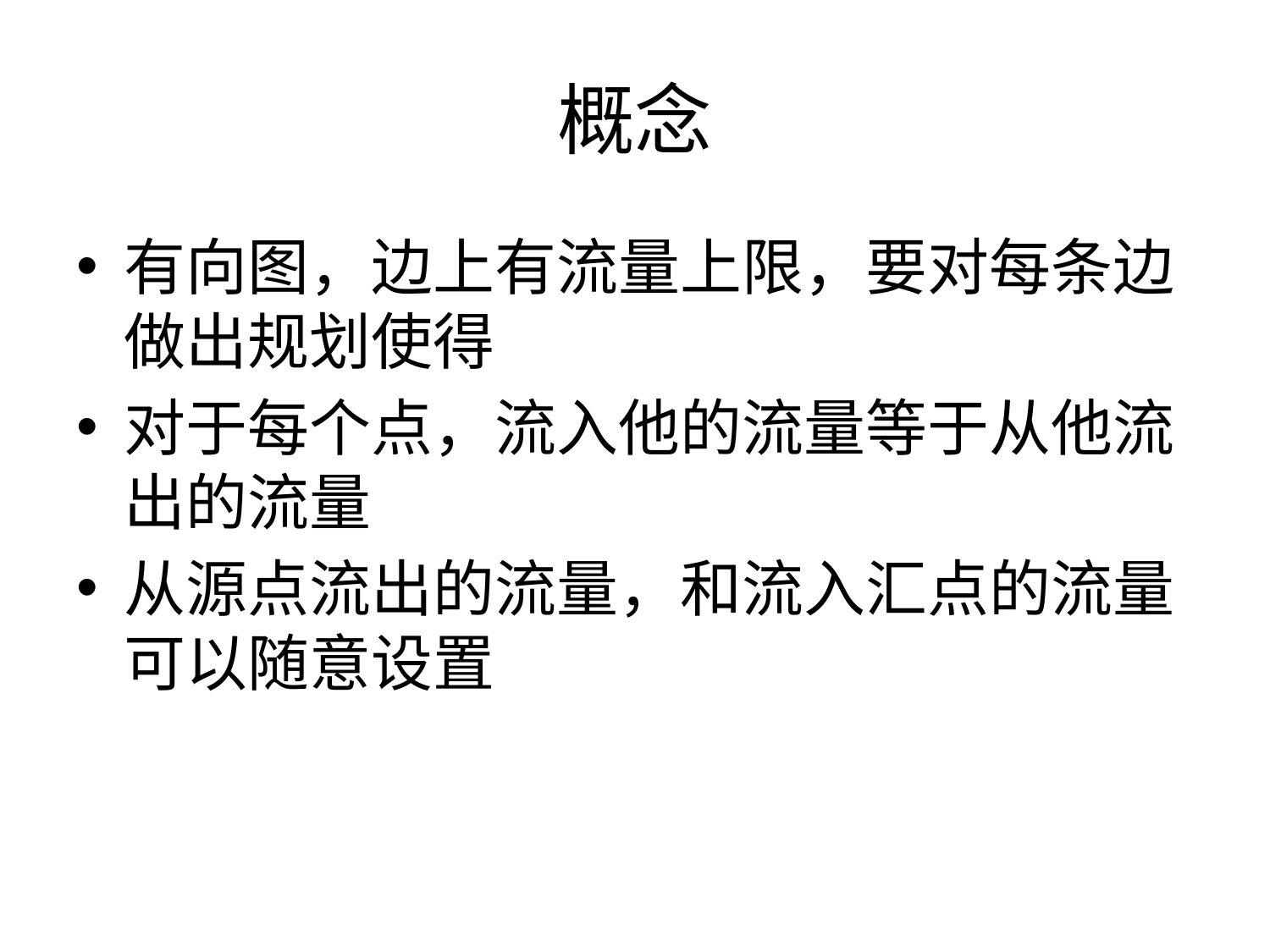

# 概念
有向图，边上有流量上限，要对每条边做出规划使得
对于每个点，流入他的流量等于从他流出的流量
从源点流出的流量，和流入汇点的流量可以随意设置